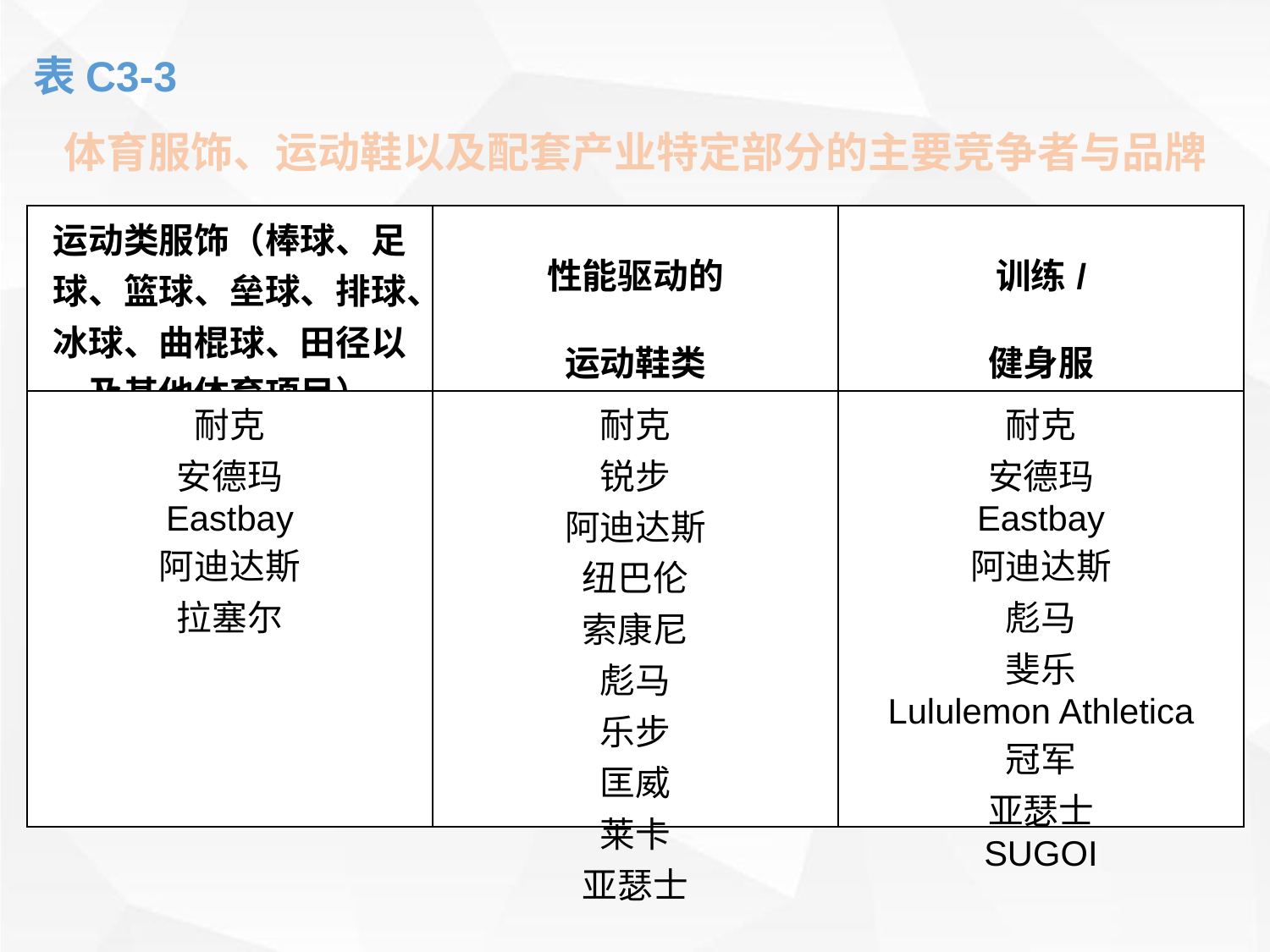

表C3-3
体育服饰、运动鞋以及配套产业特定部分的主要竞争者与品牌

| 运动类服饰（棒球、足球、篮球、垒球、排球、冰球、曲棍球、田径以及其他体育项目） | 性能驱动的 运动鞋类 | 训练/ 健身服 |
| --- | --- | --- |
| 耐克 安德玛 Eastbay 阿迪达斯 拉塞尔 | 耐克 锐步 阿迪达斯 纽巴伦 索康尼 彪马 乐步 匡威 莱卡 亚瑟士 | 耐克 安德玛 Eastbay 阿迪达斯 彪马 斐乐 Lululemon Athletica 冠军 亚瑟士 SUGOI |